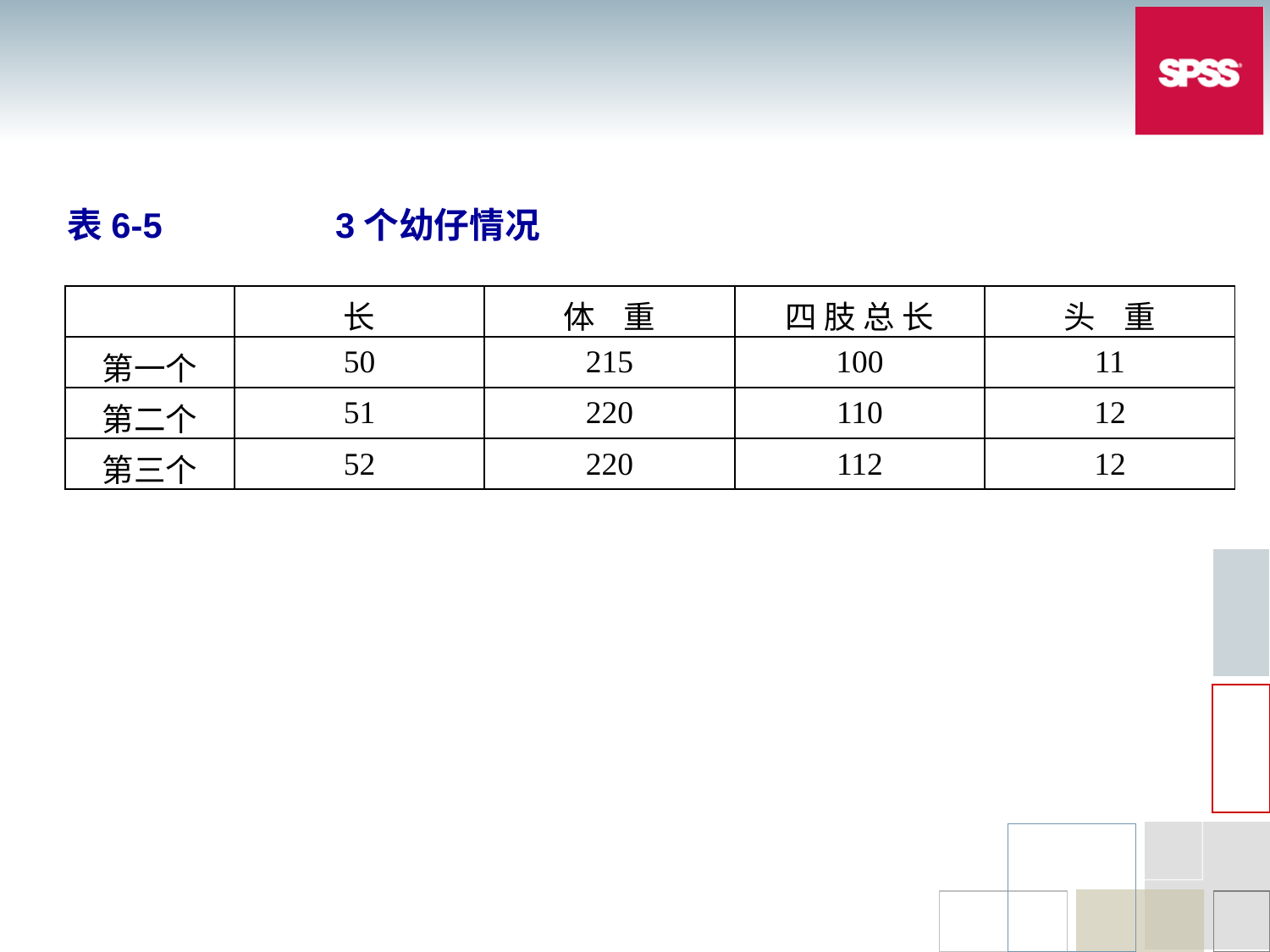

表6-5	3个幼仔情况
|  | 长 | 体 重 | 四 肢 总 长 | 头 重 |
| --- | --- | --- | --- | --- |
| 第一个 | 50 | 215 | 100 | 11 |
| 第二个 | 51 | 220 | 110 | 12 |
| 第三个 | 52 | 220 | 112 | 12 |